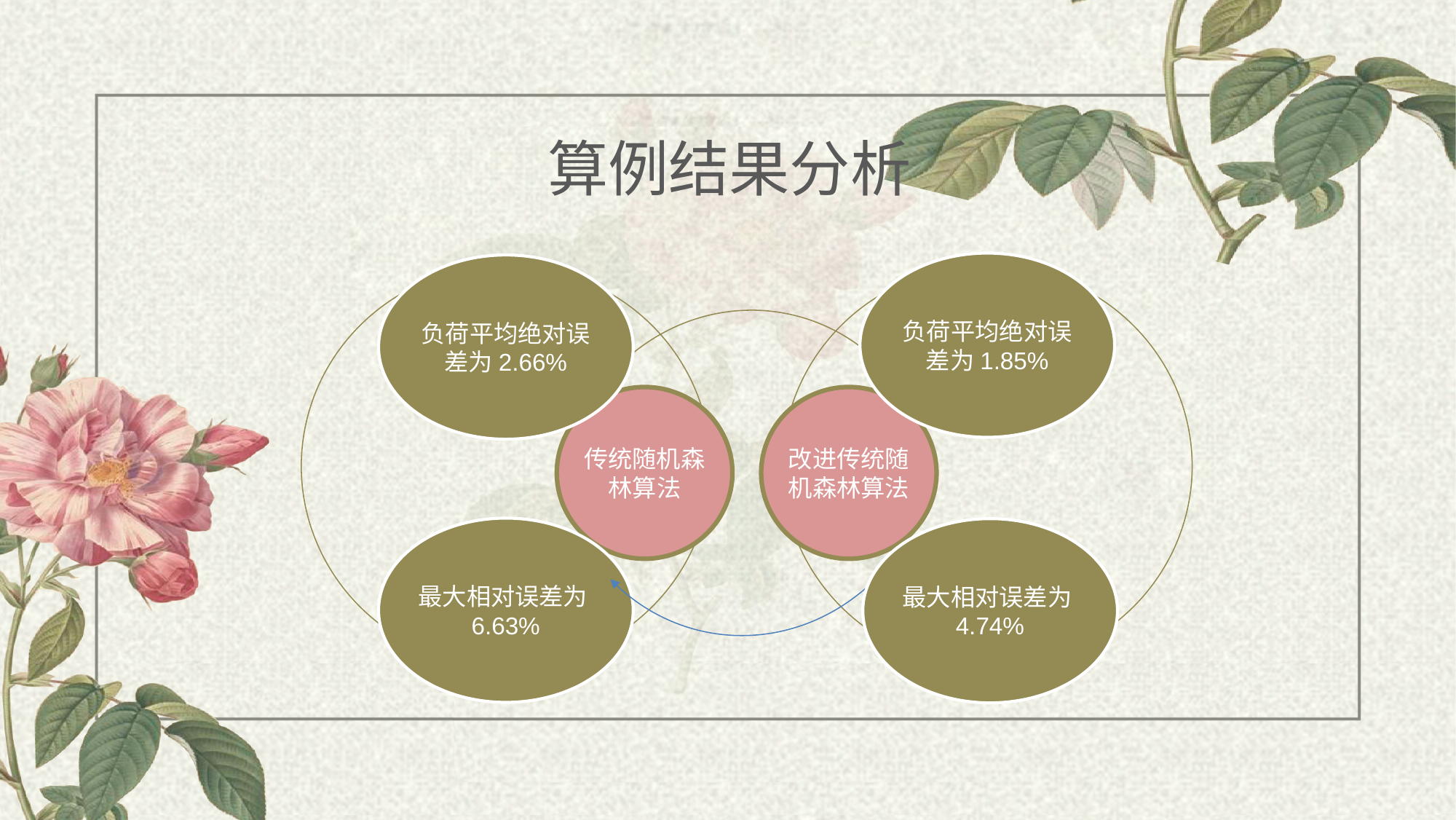

算例结果分析
负荷平均绝对误差为1.85%
负荷平均绝对误差为2.66%

传统随机森林算法
改进传统随机森林算法
最大相对误差为6.63%
最大相对误差为4.74%